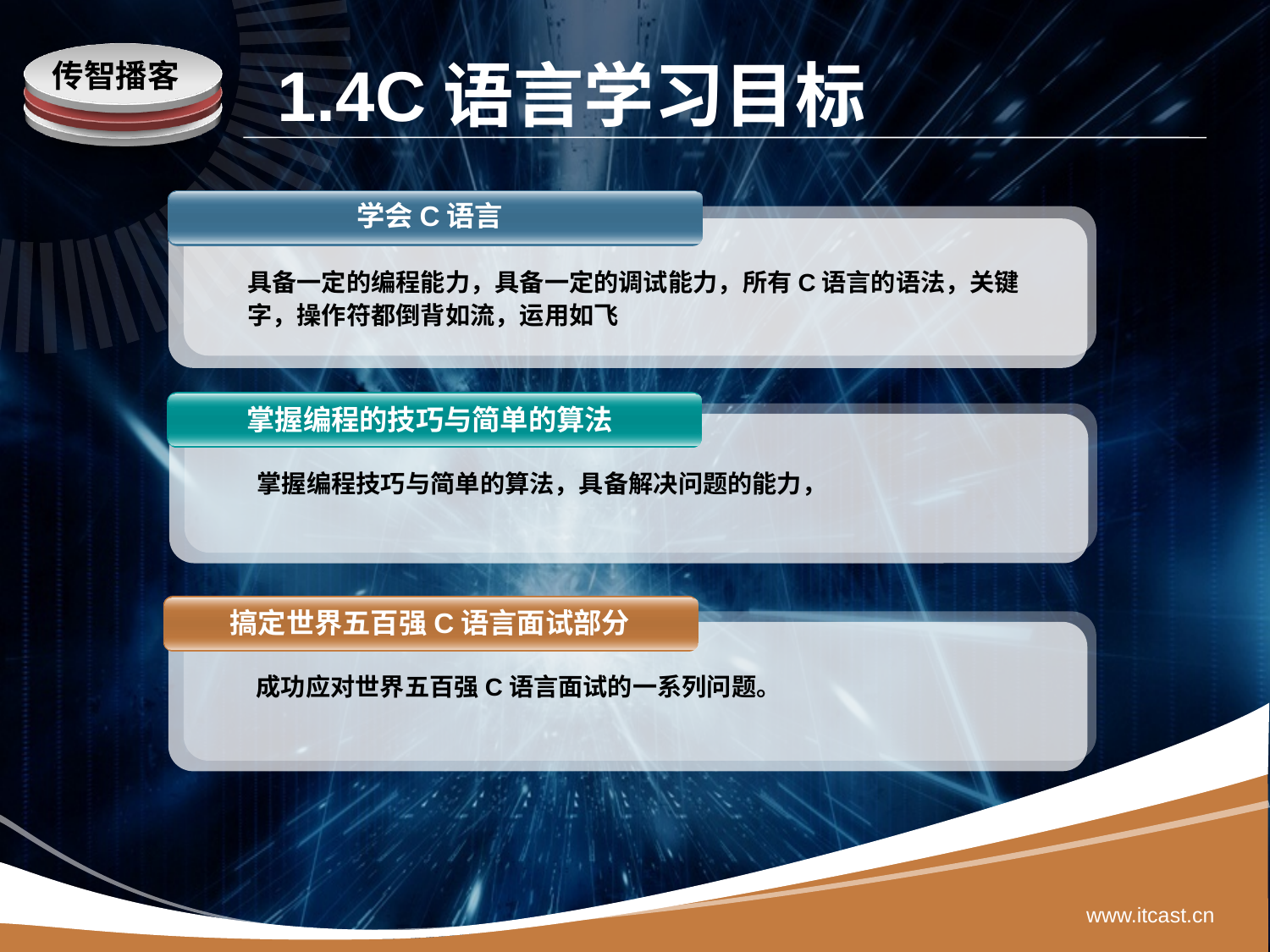

# 1.4C语言学习目标
传智播客

 学会C语言

具备一定的编程能力，具备一定的调试能力，所有C语言的语法，关键字，操作符都倒背如流，运用如飞

 掌握编程的技巧与简单的算法

掌握编程技巧与简单的算法，具备解决问题的能力，

 搞定世界五百强C语言面试部分

成功应对世界五百强C语言面试的一系列问题。
www.itcast.cn